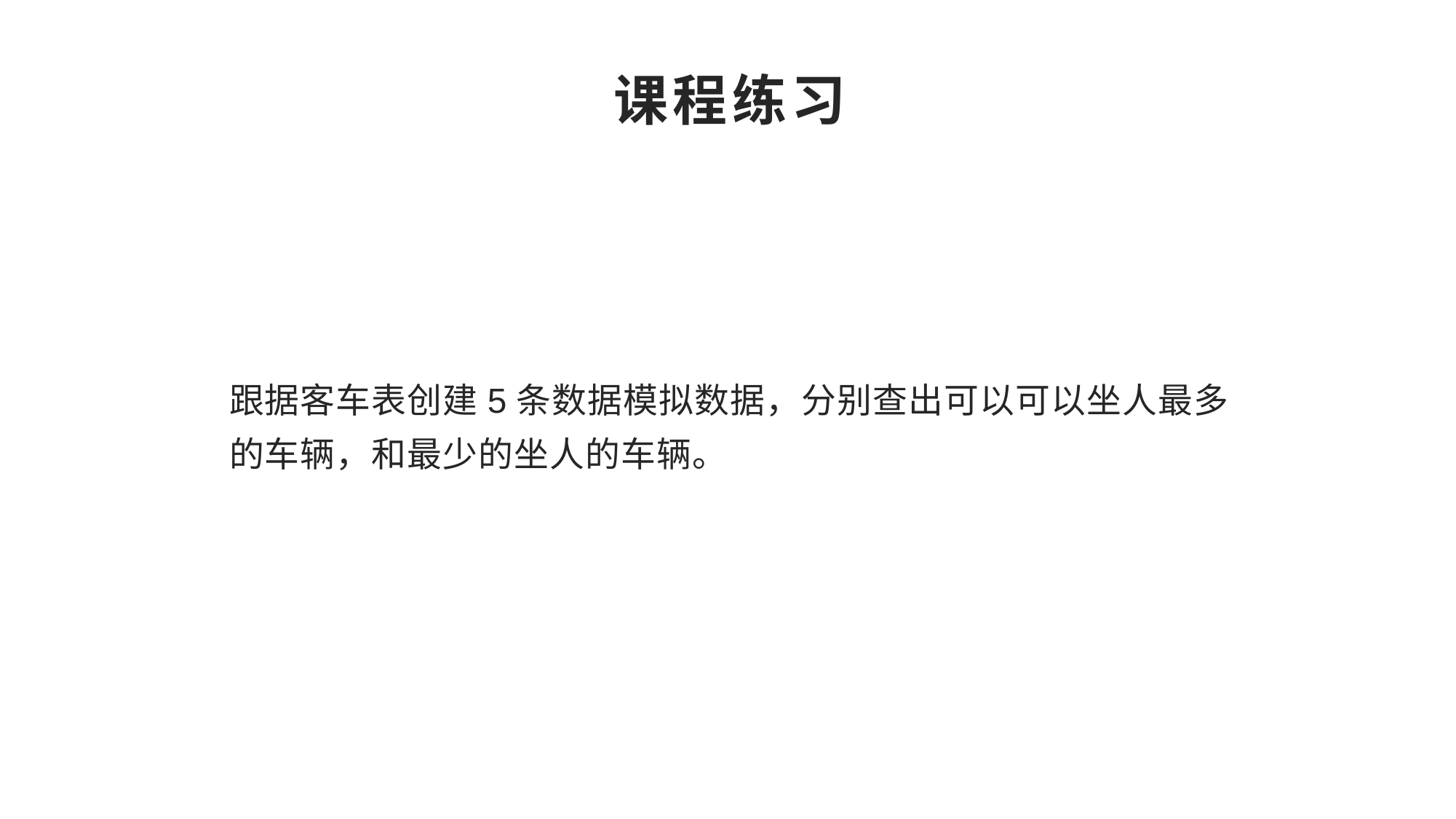

课程练习
跟据客车表创建5条数据模拟数据，分别查出可以可以坐人最多的车辆，和最少的坐人的车辆。